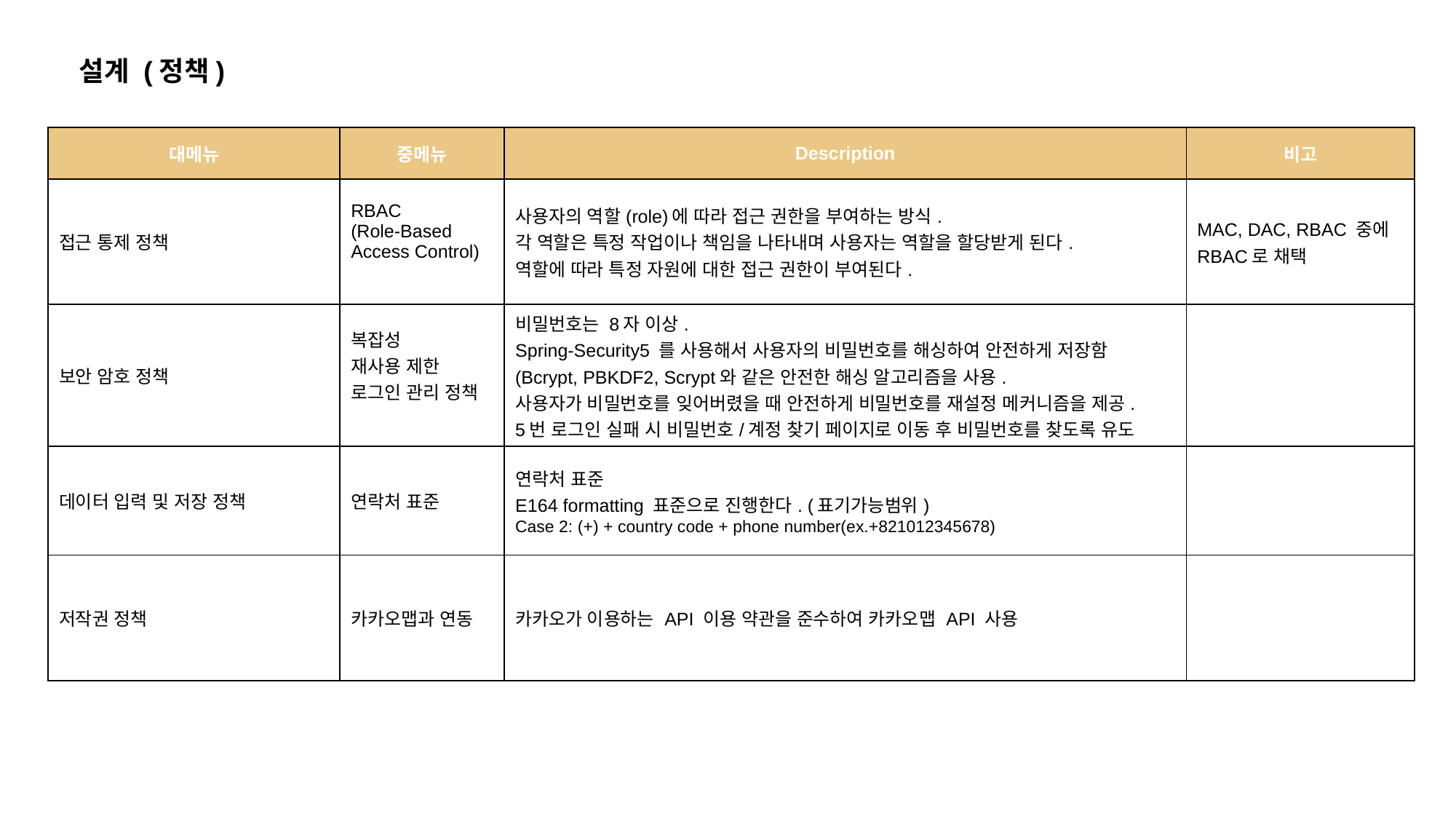

설계 (정책)
| 대메뉴 | 중메뉴 | Description | 비고 |
| --- | --- | --- | --- |
| 접근 통제 정책 | RBAC (Role-Based Access Control) | 사용자의 역할(role)에 따라 접근 권한을 부여하는 방식. 각 역할은 특정 작업이나 책임을 나타내며 사용자는 역할을 할당받게 된다. 역할에 따라 특정 자원에 대한 접근 권한이 부여된다. | MAC, DAC, RBAC 중에 RBAC로 채택 |
| 보안 암호 정책 | 복잡성 재사용 제한 로그인 관리 정책 | 비밀번호는 8자 이상. Spring-Security5 를 사용해서 사용자의 비밀번호를 해싱하여 안전하게 저장함(Bcrypt, PBKDF2, Scrypt와 같은 안전한 해싱 알고리즘을 사용. 사용자가 비밀번호를 잊어버렸을 때 안전하게 비밀번호를 재설정 메커니즘을 제공. 5번 로그인 실패 시 비밀번호/계정 찾기 페이지로 이동 후 비밀번호를 찾도록 유도 |  |
| 데이터 입력 및 저장 정책 | 연락처 표준 | 연락처 표준 E164 formatting 표준으로 진행한다. (표기가능범위) Case 2: (+) + country code + phone number(ex.+821012345678) |  |
| 저작권 정책 | 카카오맵과 연동 | 카카오가 이용하는 API 이용 약관을 준수하여 카카오맵 API 사용 |  |